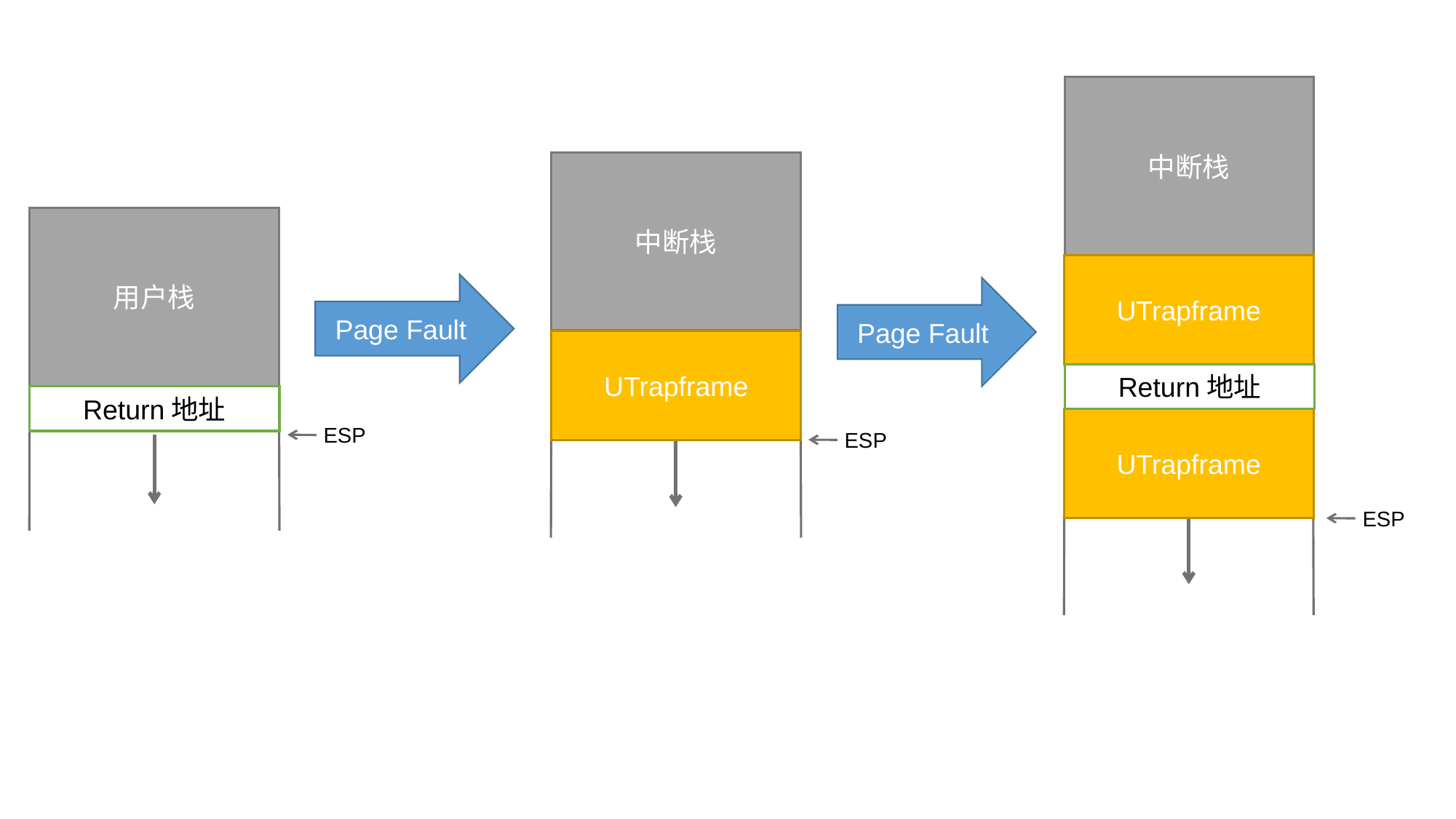

中断栈
中断栈
用户栈
UTrapframe
Page Fault
Page Fault
UTrapframe
Return地址
Return地址
UTrapframe
ESP
ESP
ESP